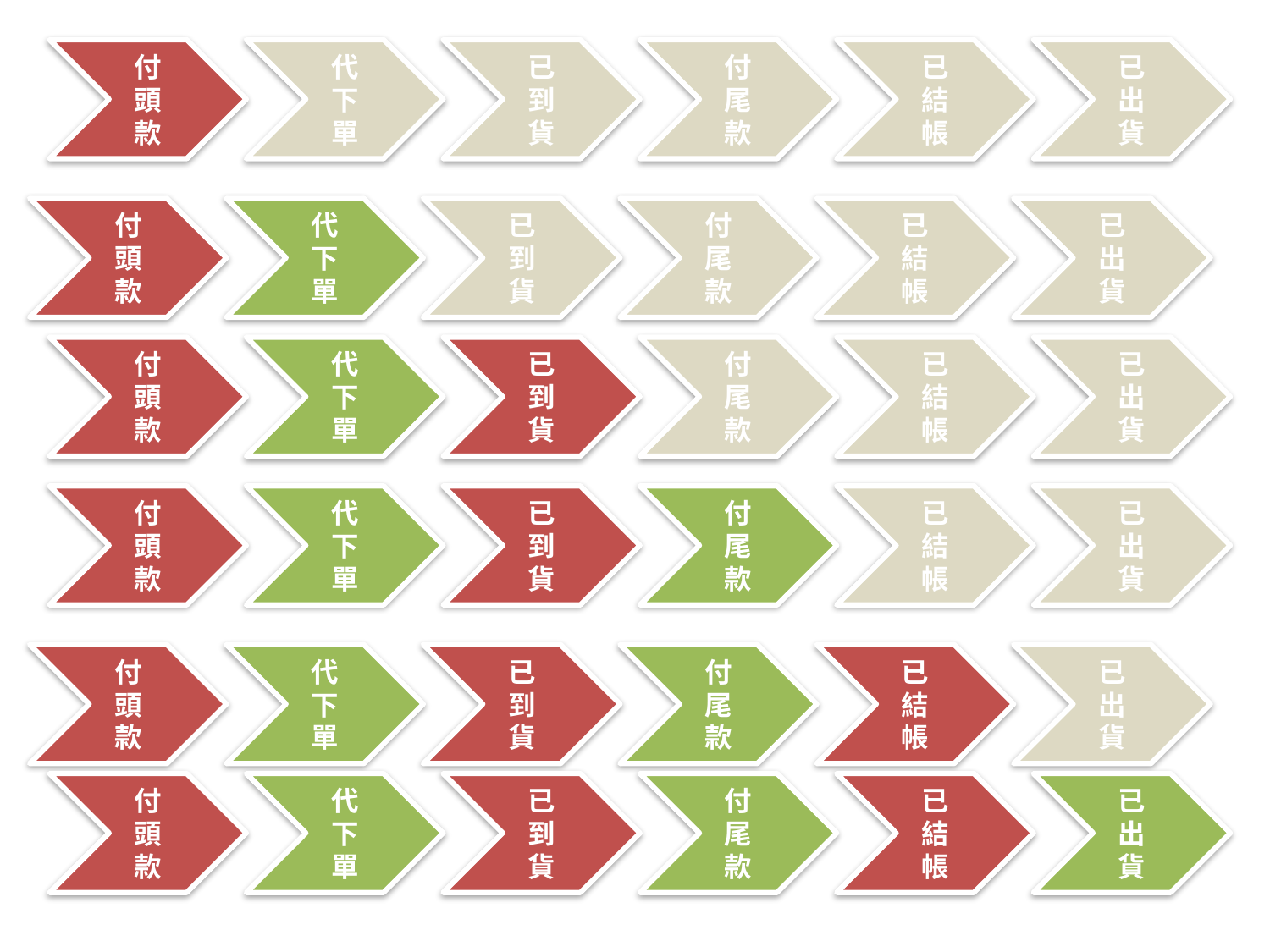

付頭款
代下單
已到貨
付尾款
已結帳
已出貨
付頭款
代下單
已到貨
付尾款
已結帳
已出貨
付頭款
代下單
已到貨
付尾款
已結帳
已出貨
付頭款
代下單
已到貨
付尾款
已結帳
已出貨
付頭款
代下單
已到貨
付尾款
已結帳
已出貨
付頭款
代下單
已到貨
付尾款
已結帳
已出貨